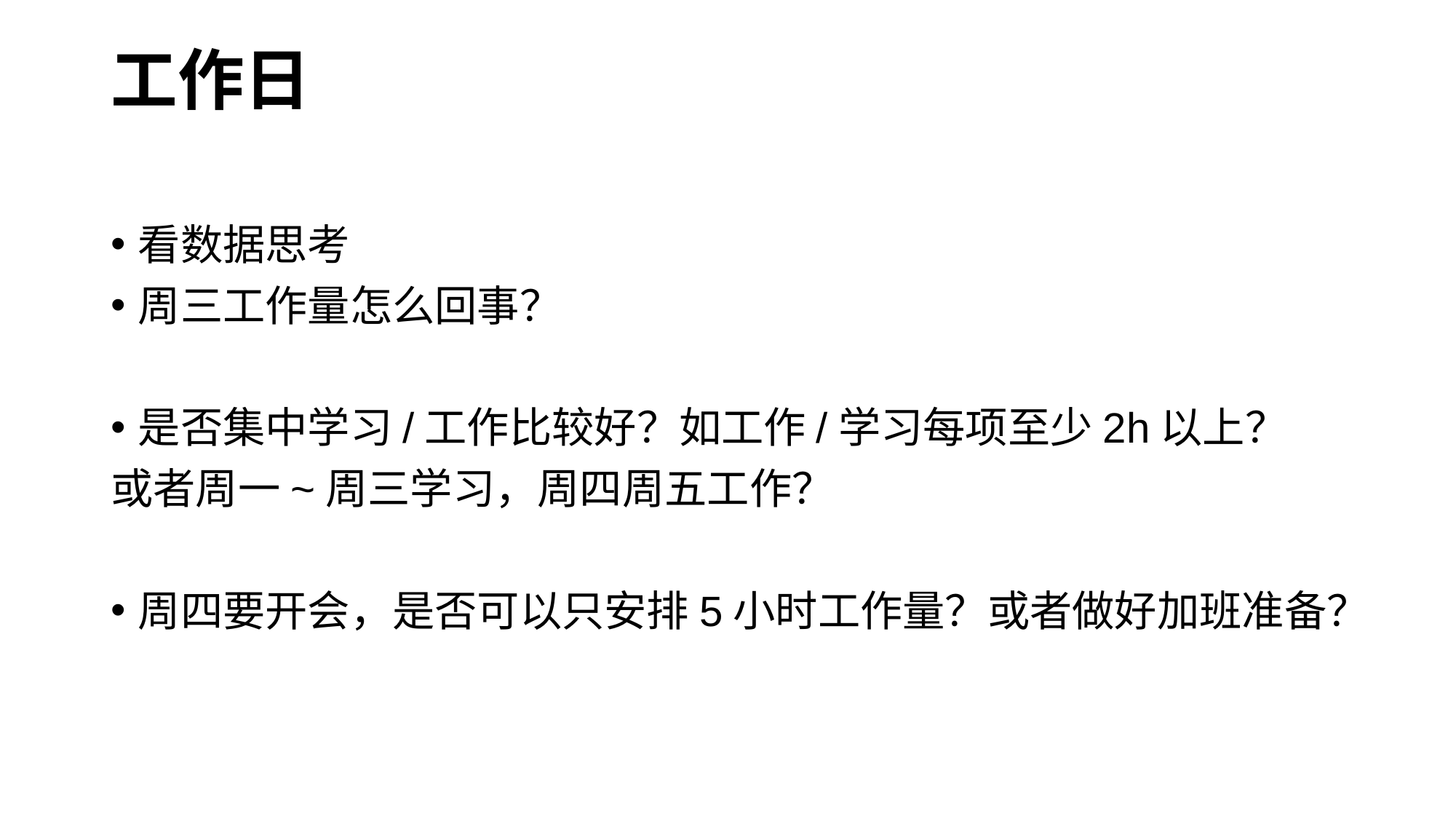

# 工作日
看数据思考
周三工作量怎么回事？

是否集中学习/工作比较好？如工作/学习每项至少2h以上？
或者周一~周三学习，周四周五工作？

周四要开会，是否可以只安排5小时工作量？或者做好加班准备？